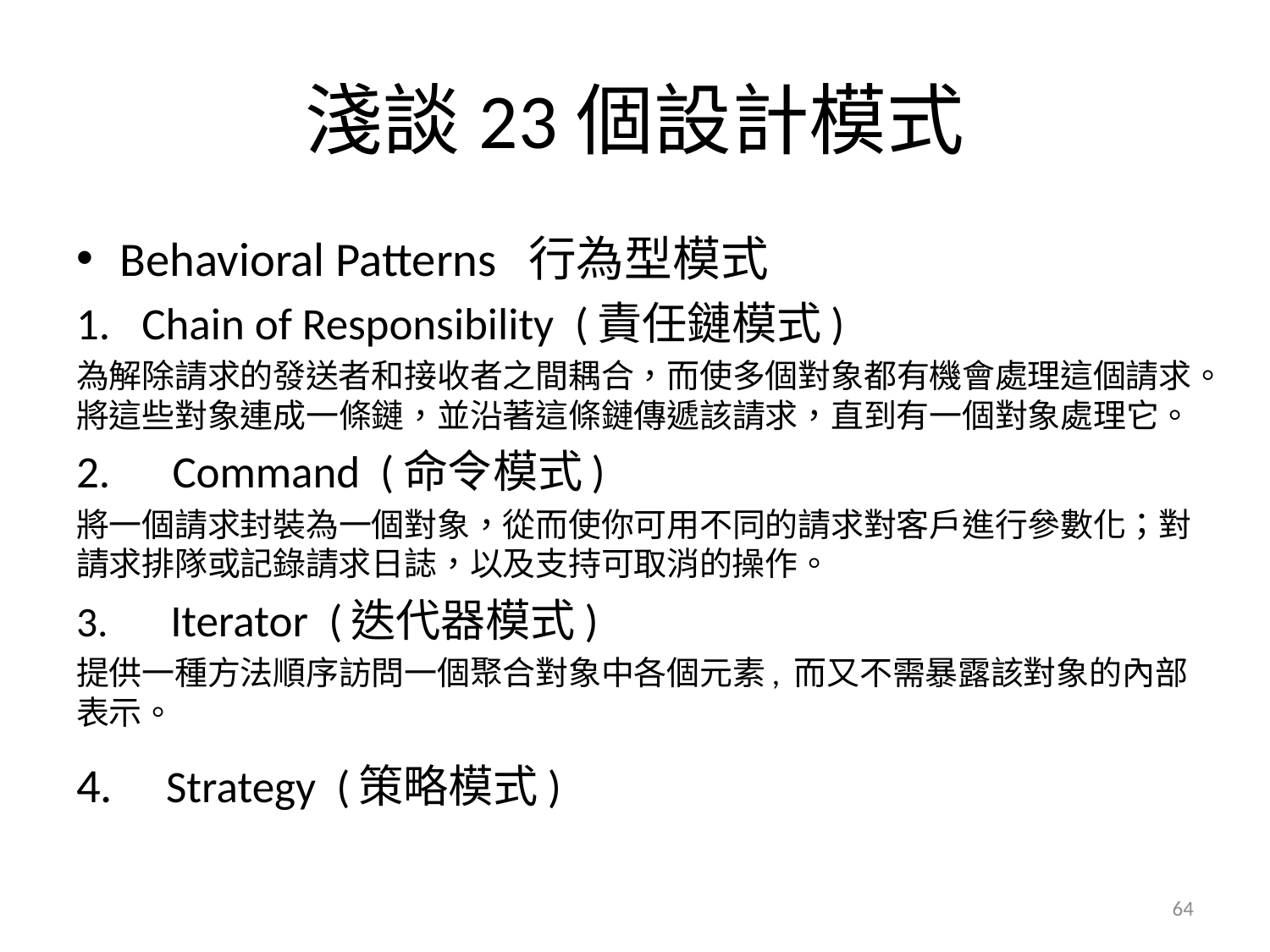

# 淺談23個設計模式
Behavioral Patterns  行為型模式
Chain of Responsibility  (責任鏈模式)
為解除請求的發送者和接收者之間耦合，而使多個對象都有機會處理這個請求。將這些對象連成一條鏈，並沿著這條鏈傳遞該請求，直到有一個對象處理它。
   Command  (命令模式)
將一個請求封裝為一個對象，從而使你可用不同的請求對客戶進行參數化；對請求排隊或記錄請求日誌，以及支持可取消的操作。
   Iterator  (迭代器模式)
提供一種方法順序訪問一個聚合對象中各個元素, 而又不需暴露該對象的內部表示。
  Strategy  (策略模式)
64